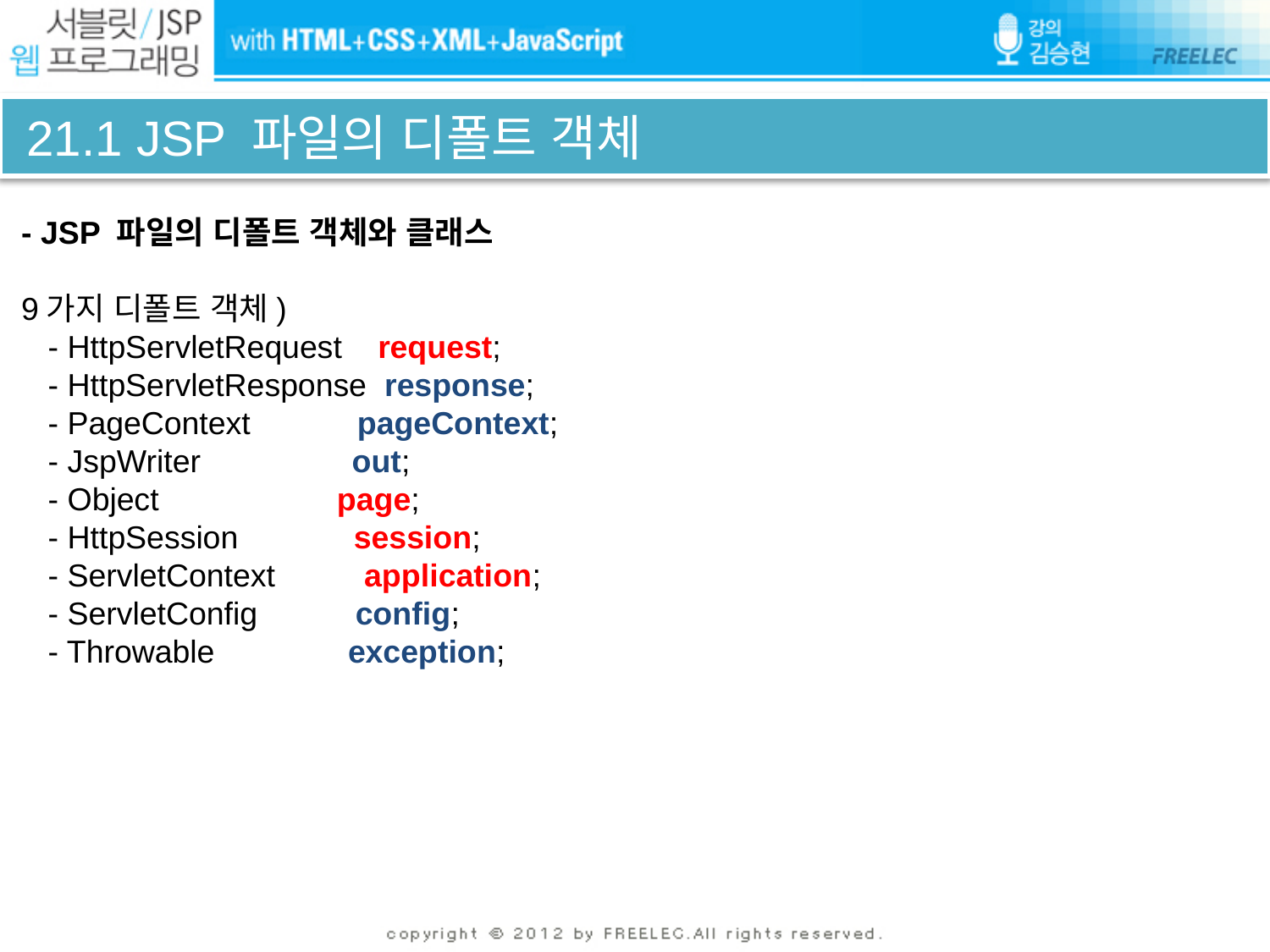

# 21.1 JSP 파일의 디폴트 객체
 - JSP 파일의 디폴트 객체와 클래스

 9가지 디폴트 객체)
    - HttpServletRequest    request;
    - HttpServletResponse  response;
    - PageContext            pageContext;
    - JspWriter                 out;
    - Object                    page;
    - HttpSession             session;
    - ServletContext          application;
    - ServletConfig           config;
    - Throwable               exception;